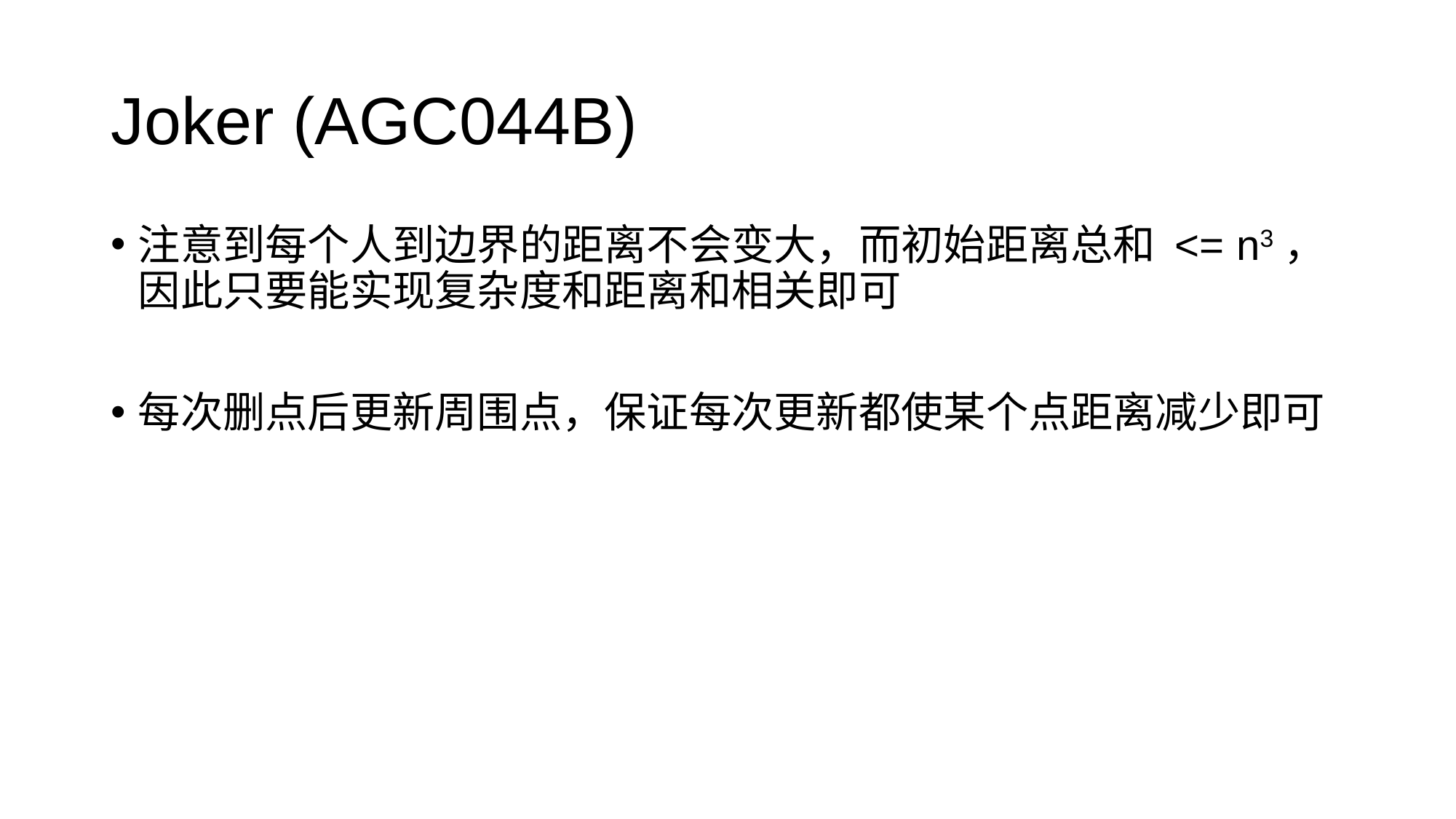

# Joker (AGC044B)
注意到每个人到边界的距离不会变大，而初始距离总和 <= n3，因此只要能实现复杂度和距离和相关即可

每次删点后更新周围点，保证每次更新都使某个点距离减少即可